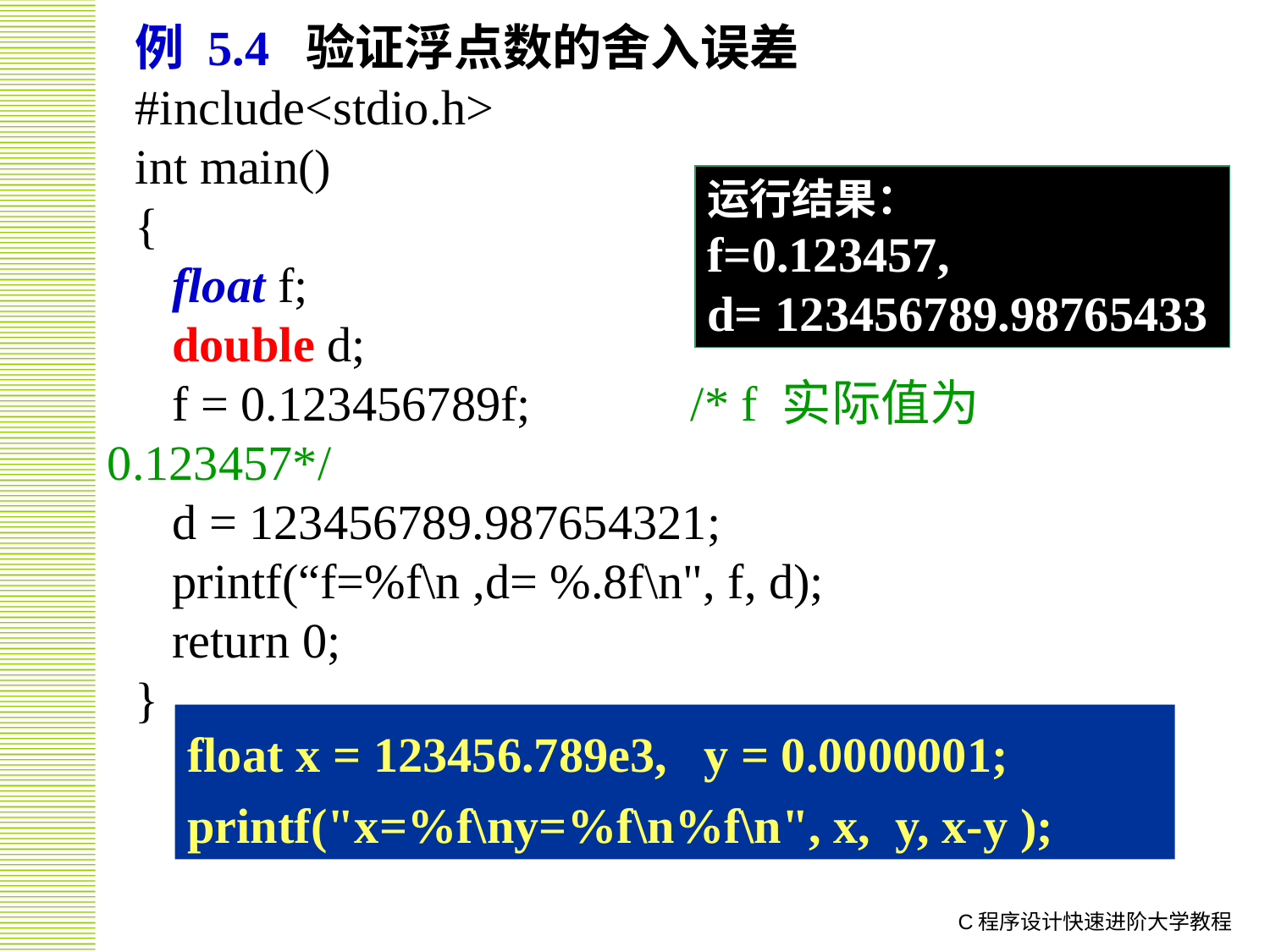

例 5.4  验证浮点数的舍入误差
#include<stdio.h>
int main()
{
   float f;
   double d;
   f = 0.123456789f;             /* f 实际值为0.123457*/
   d = 123456789.987654321;
   printf(“f=%f\n ,d= %.8f\n", f, d);
   return 0;
}
运行结果：
f=0.123457,
d= 123456789.98765433

float x = 123456.789e3,   y = 0.0000001;
printf("x=%f\ny=%f\n%f\n", x,  y, x-y );
41
C程序设计快速进阶大学教程